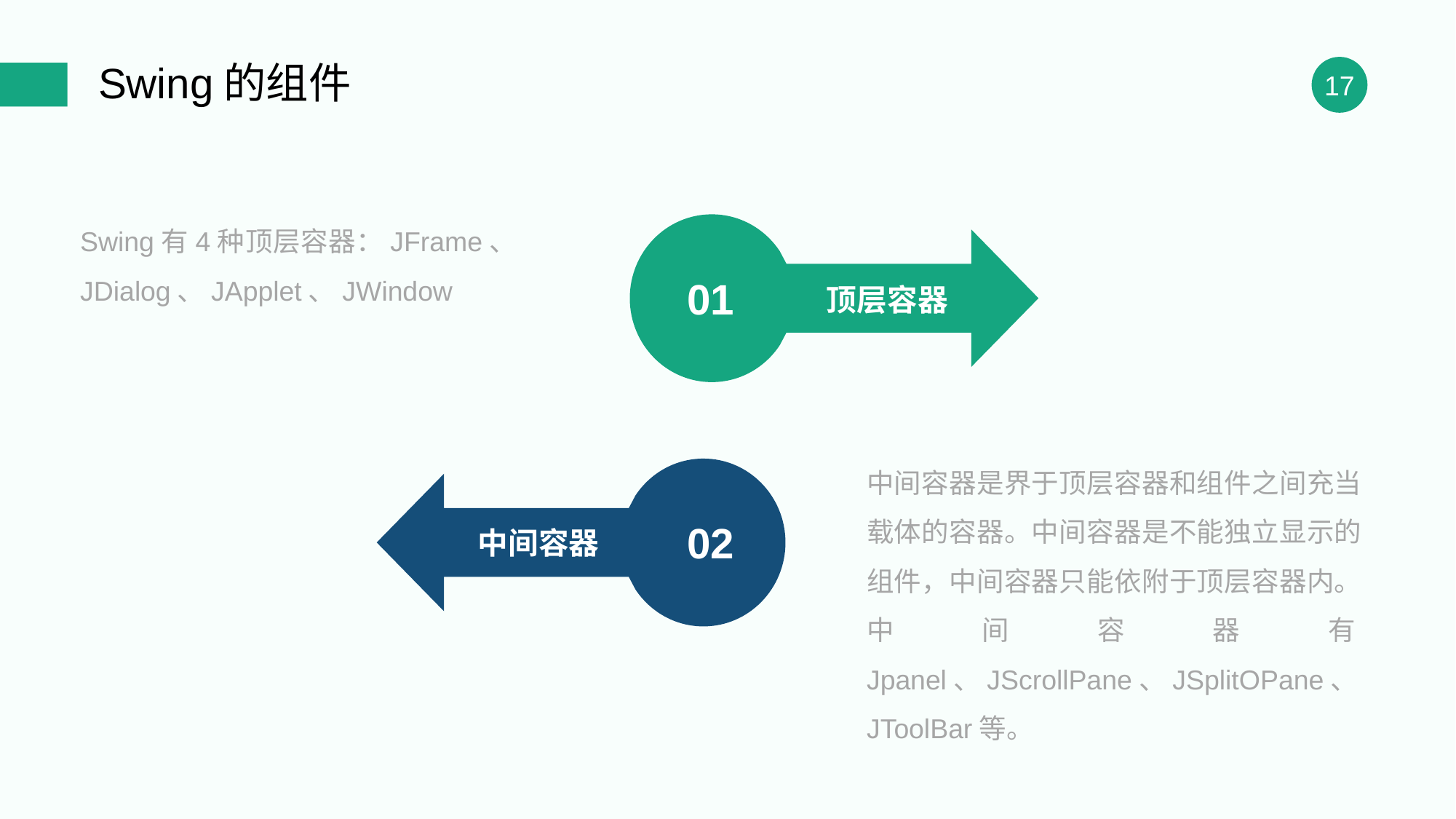

Swing的组件
Swing有4种顶层容器：JFrame、JDialog、JApplet、JWindow

顶层容器
01
中间容器是界于顶层容器和组件之间充当载体的容器。中间容器是不能独立显示的组件，中间容器只能依附于顶层容器内。中间容器有Jpanel、JScrollPane、JSplitOPane、JToolBar等。

中间容器
02